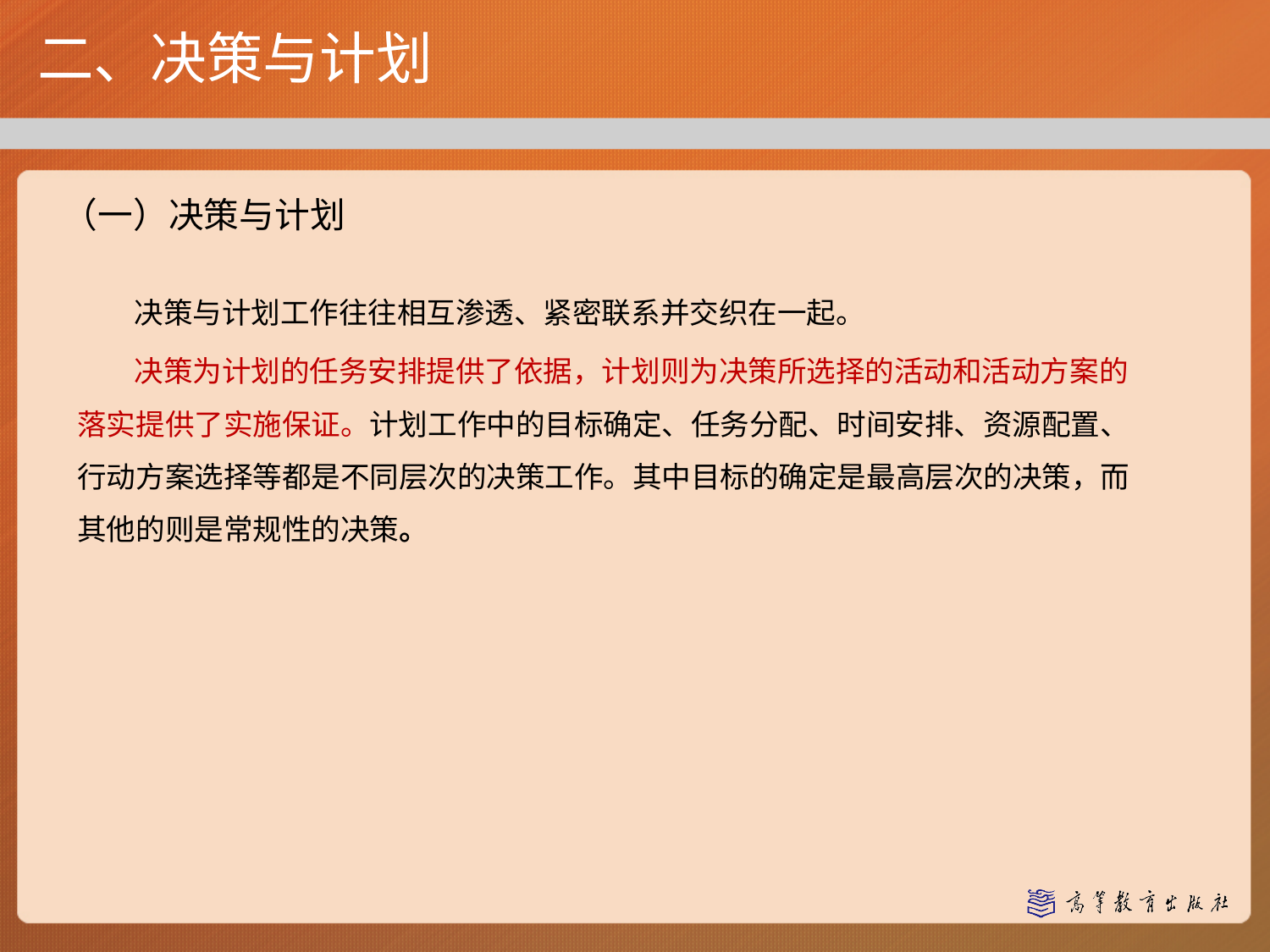

二、决策与计划
（一）决策与计划
决策与计划工作往往相互渗透、紧密联系并交织在一起。
决策为计划的任务安排提供了依据，计划则为决策所选择的活动和活动方案的落实提供了实施保证。计划工作中的目标确定、任务分配、时间安排、资源配置、行动方案选择等都是不同层次的决策工作。其中目标的确定是最高层次的决策，而其他的则是常规性的决策。